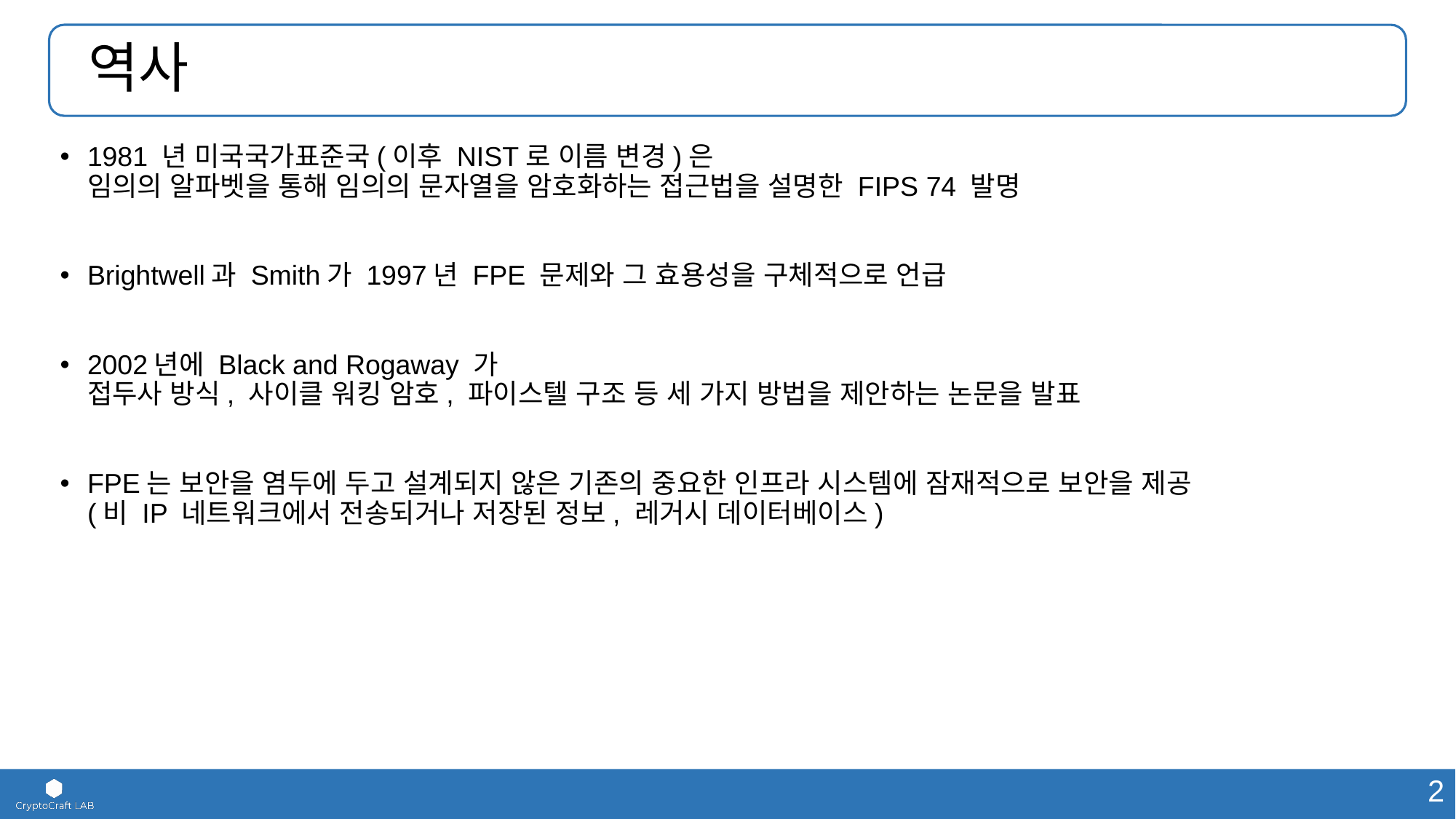

# 역사
1981 년 미국국가표준국(이후 NIST로 이름 변경)은
임의의 알파벳을 통해 임의의 문자열을 암호화하는 접근법을 설명한 FIPS 74 발명

Brightwell과 Smith가 1997년 FPE 문제와 그 효용성을 구체적으로 언급

2002년에 Black and Rogaway 가
접두사 방식, 사이클 워킹 암호, 파이스텔 구조 등 세 가지 방법을 제안하는 논문을 발표

FPE는 보안을 염두에 두고 설계되지 않은 기존의 중요한 인프라 시스템에 잠재적으로 보안을 제공
(비 IP 네트워크에서 전송되거나 저장된 정보, 레거시 데이터베이스)